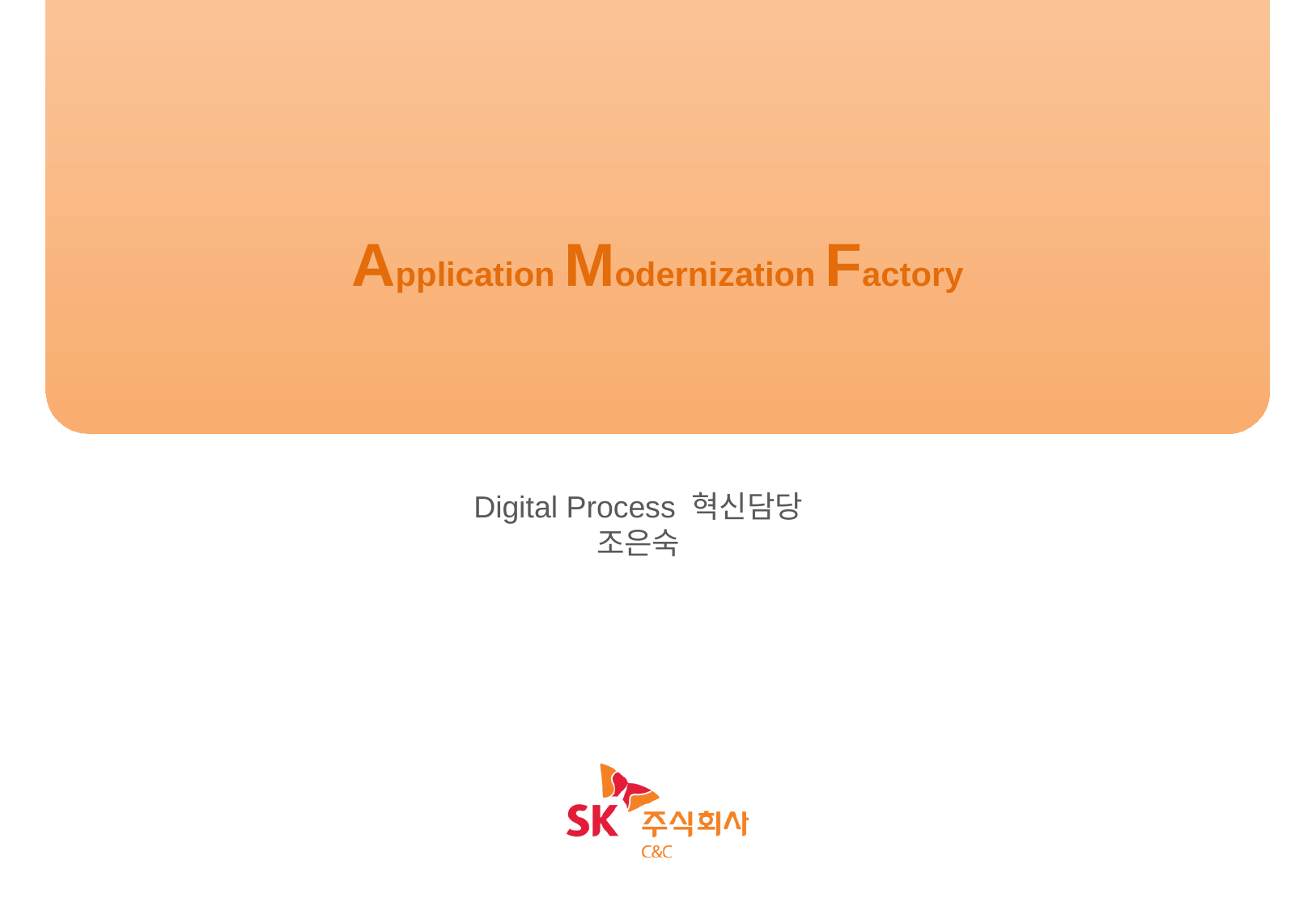

Application Modernization Factory
Agile Delivery Process
Digital Process 혁신담당
조은숙